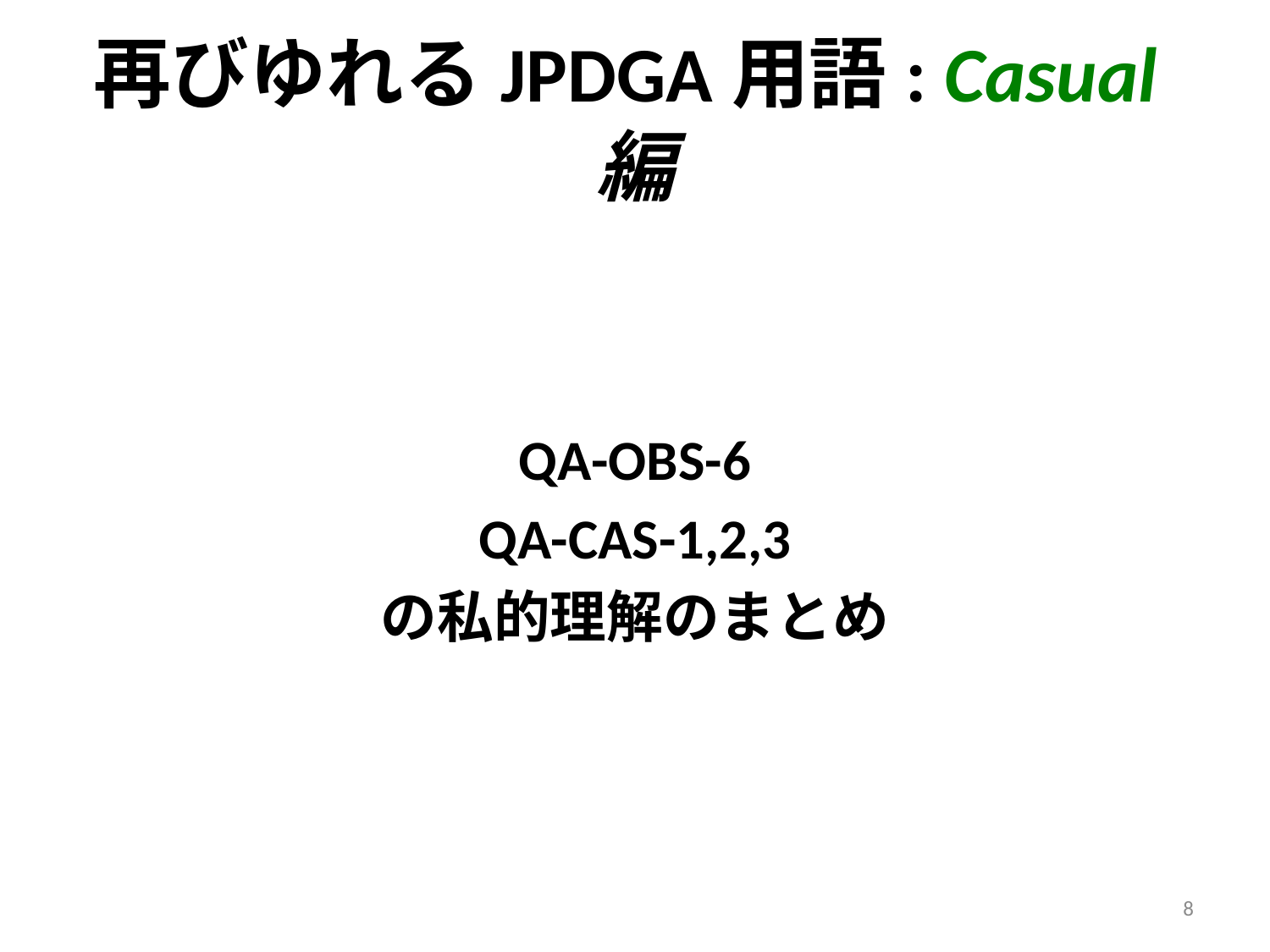

# 再びゆれるJPDGA用語: Casual編
QA-OBS-6
QA-CAS-1,2,3
の私的理解のまとめ
8